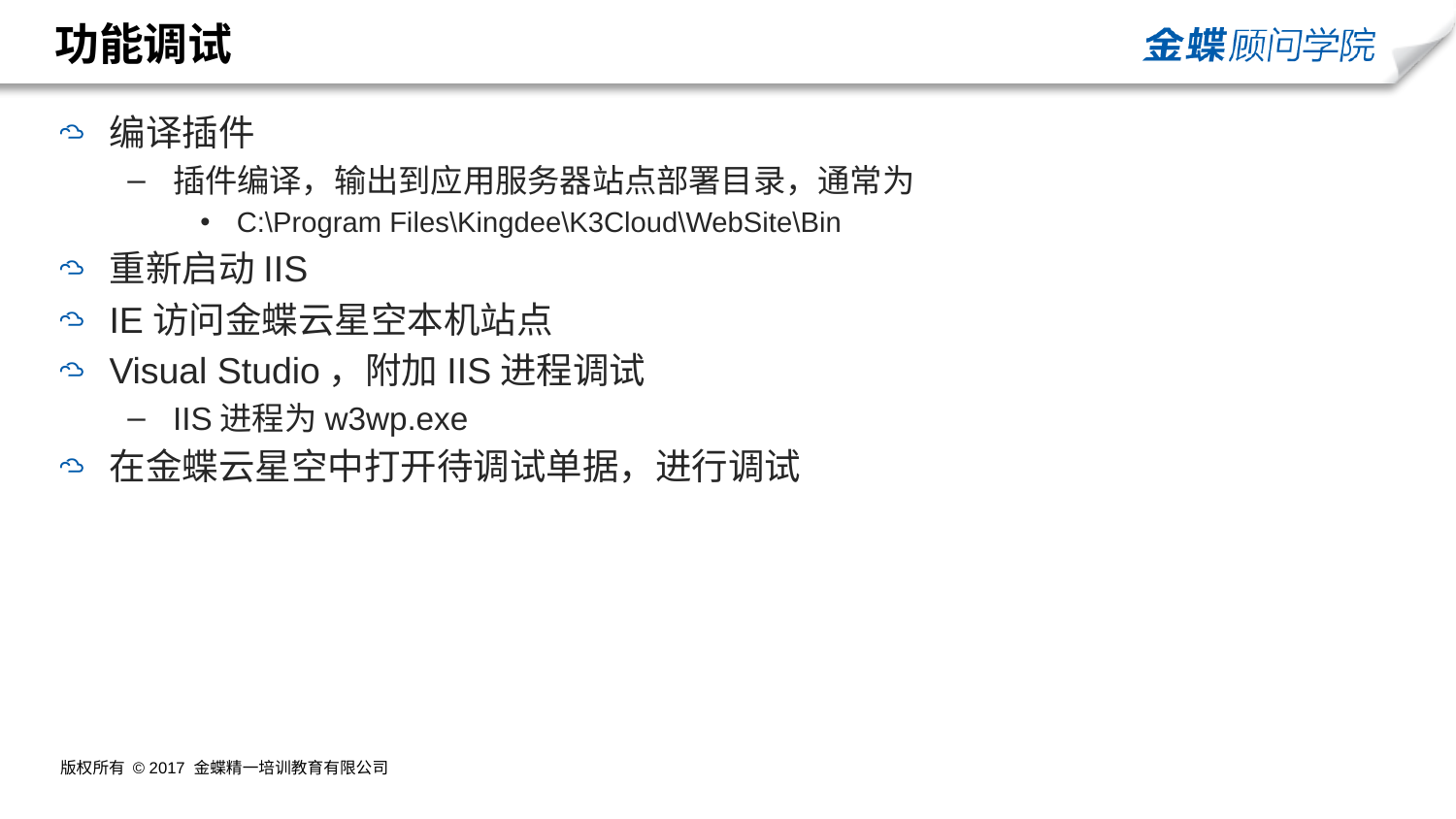

# 功能调试
编译插件
插件编译，输出到应用服务器站点部署目录，通常为
C:\Program Files\Kingdee\K3Cloud\WebSite\Bin
重新启动IIS
IE访问金蝶云星空本机站点
Visual Studio，附加IIS进程调试
IIS进程为w3wp.exe
在金蝶云星空中打开待调试单据，进行调试